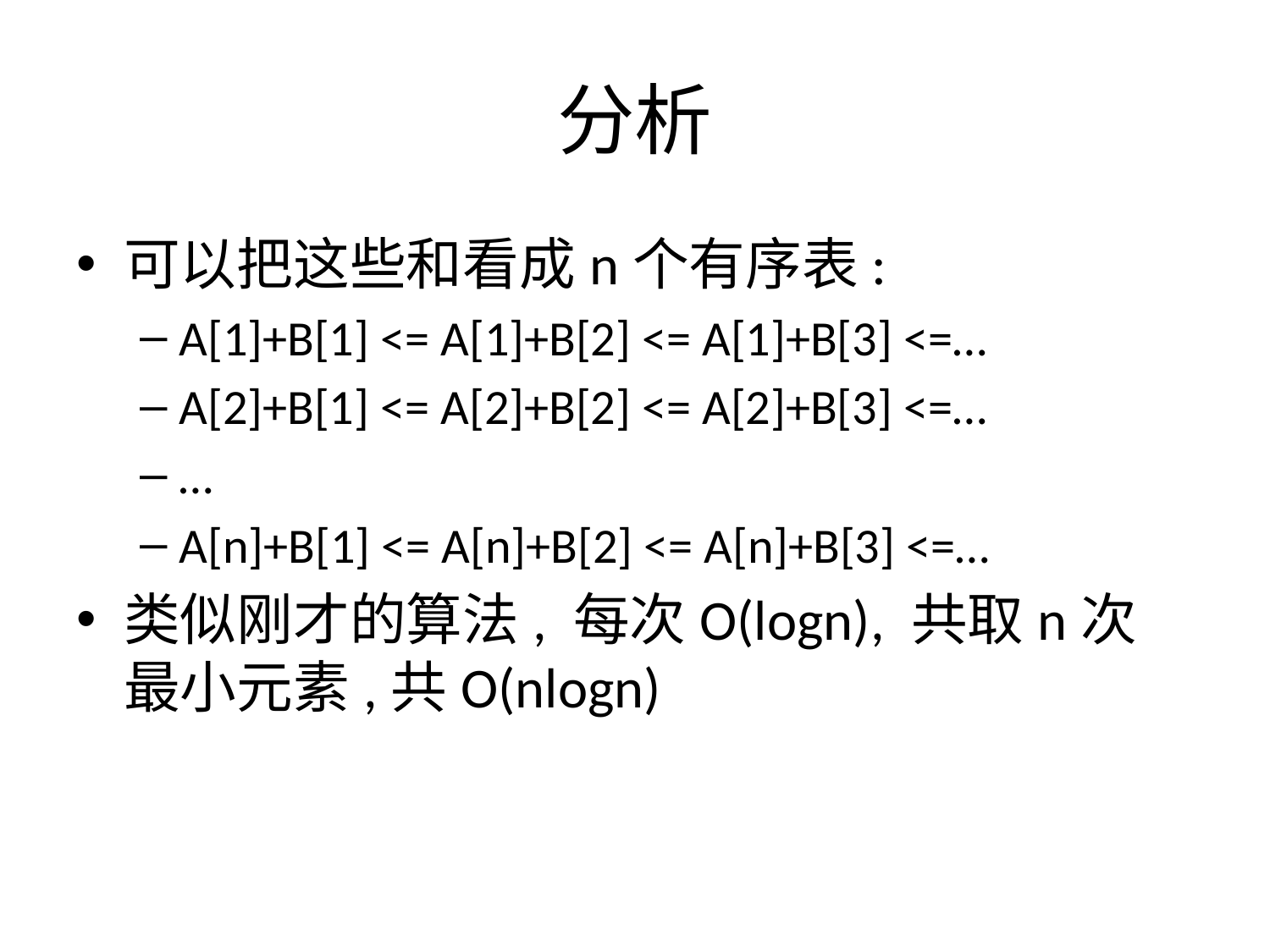

# 分析
可以把这些和看成n个有序表:
A[1]+B[1] <= A[1]+B[2] <= A[1]+B[3] <=…
A[2]+B[1] <= A[2]+B[2] <= A[2]+B[3] <=…
…
A[n]+B[1] <= A[n]+B[2] <= A[n]+B[3] <=…
类似刚才的算法, 每次O(logn), 共取n次最小元素,共O(nlogn)